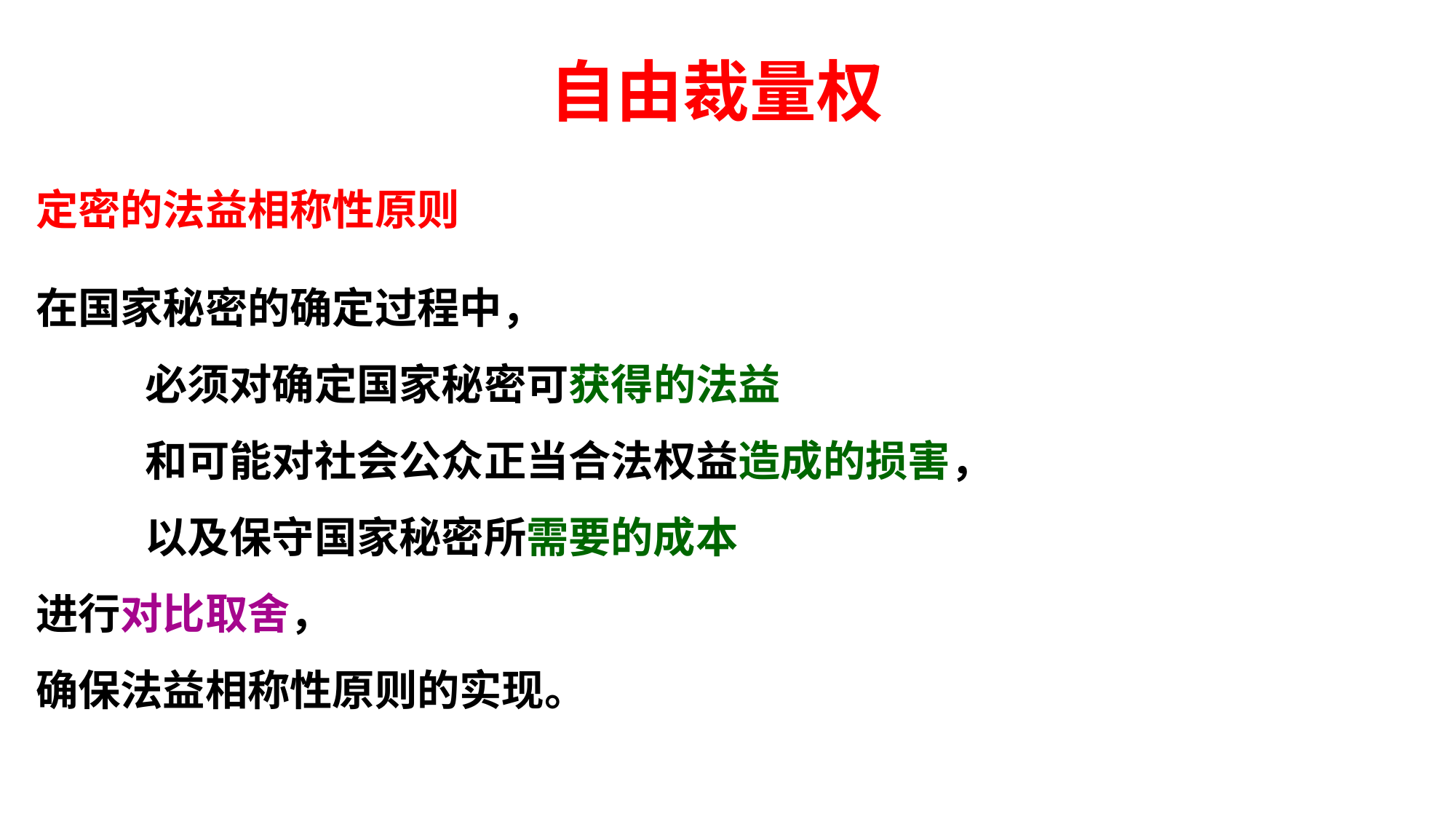

# 自由裁量权
定密的法益相称性原则

在国家秘密的确定过程中，
	必须对确定国家秘密可获得的法益
	和可能对社会公众正当合法权益造成的损害，
	以及保守国家秘密所需要的成本
进行对比取舍，
确保法益相称性原则的实现。